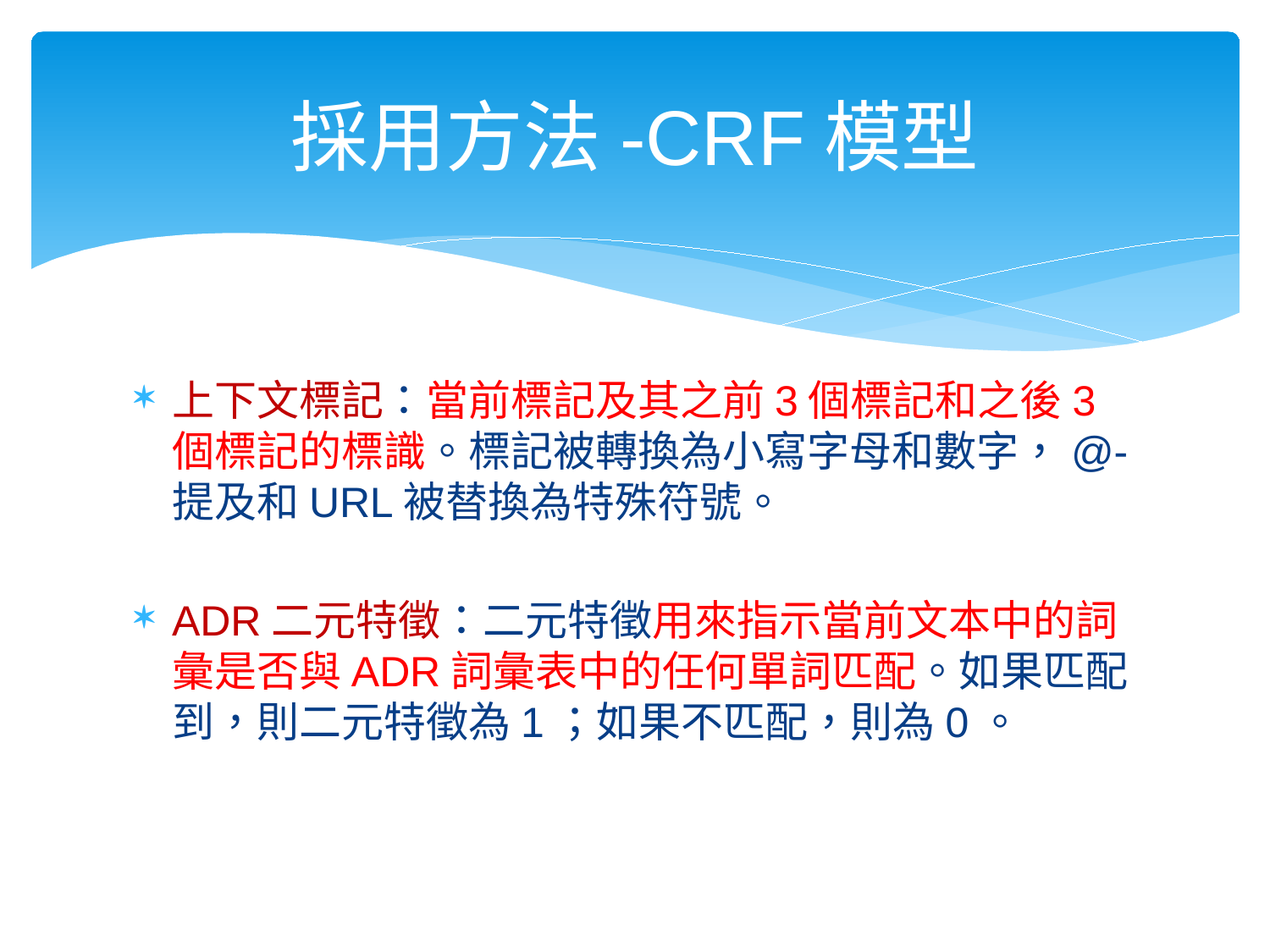

# 採用方法-CRF模型
上下文標記：當前標記及其之前3個標記和之後3個標記的標識。標記被轉換為小寫字母和數字，@-提及和URL被替換為特殊符號。

ADR二元特徵：二元特徵用來指示當前文本中的詞彙是否與ADR詞彙表中的任何單詞匹配。如果匹配到，則二元特徵為1；如果不匹配，則為0。